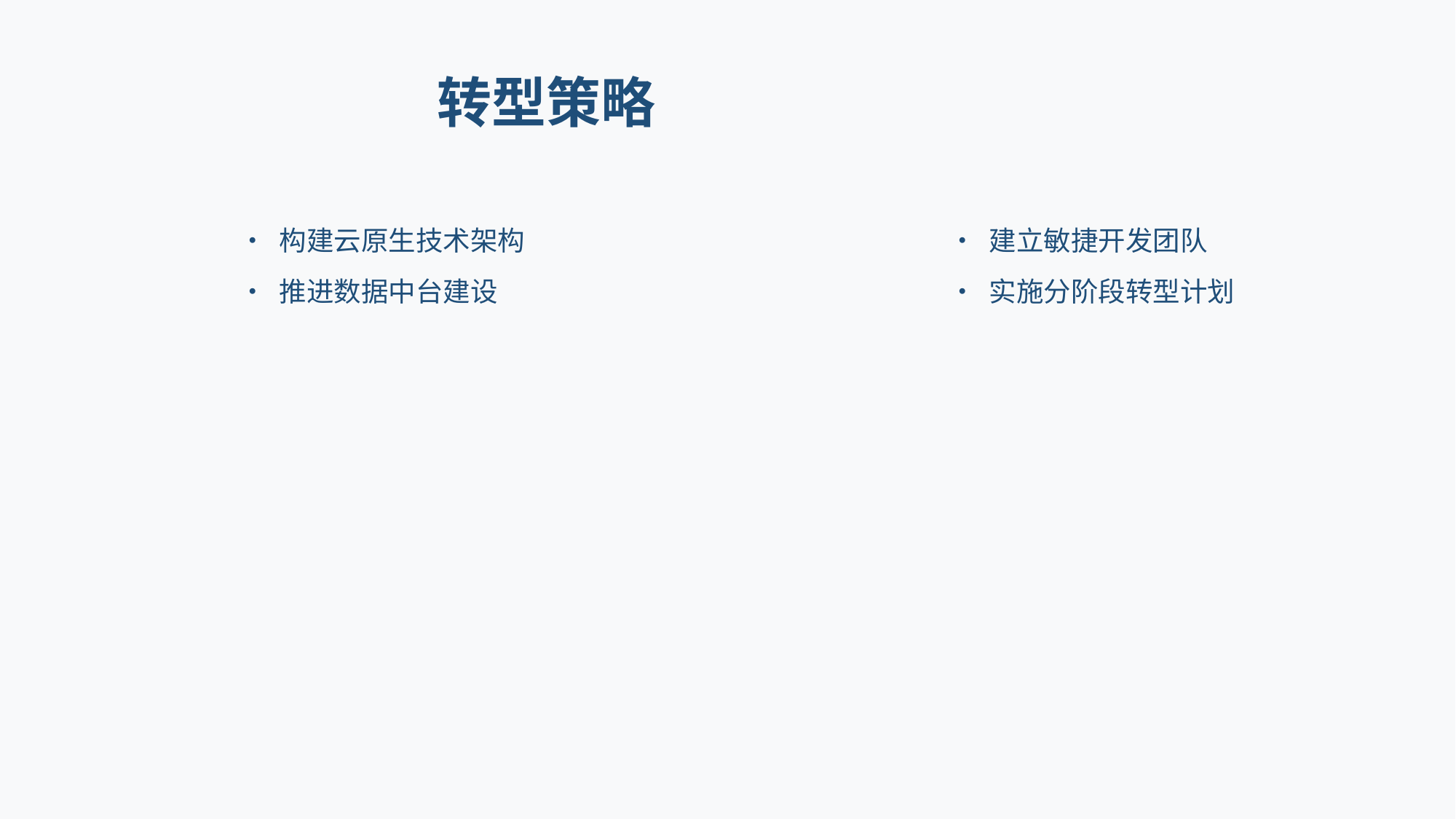

# 转型策略

• 构建云原生技术架构
• 推进数据中台建设
• 建立敏捷开发团队
• 实施分阶段转型计划